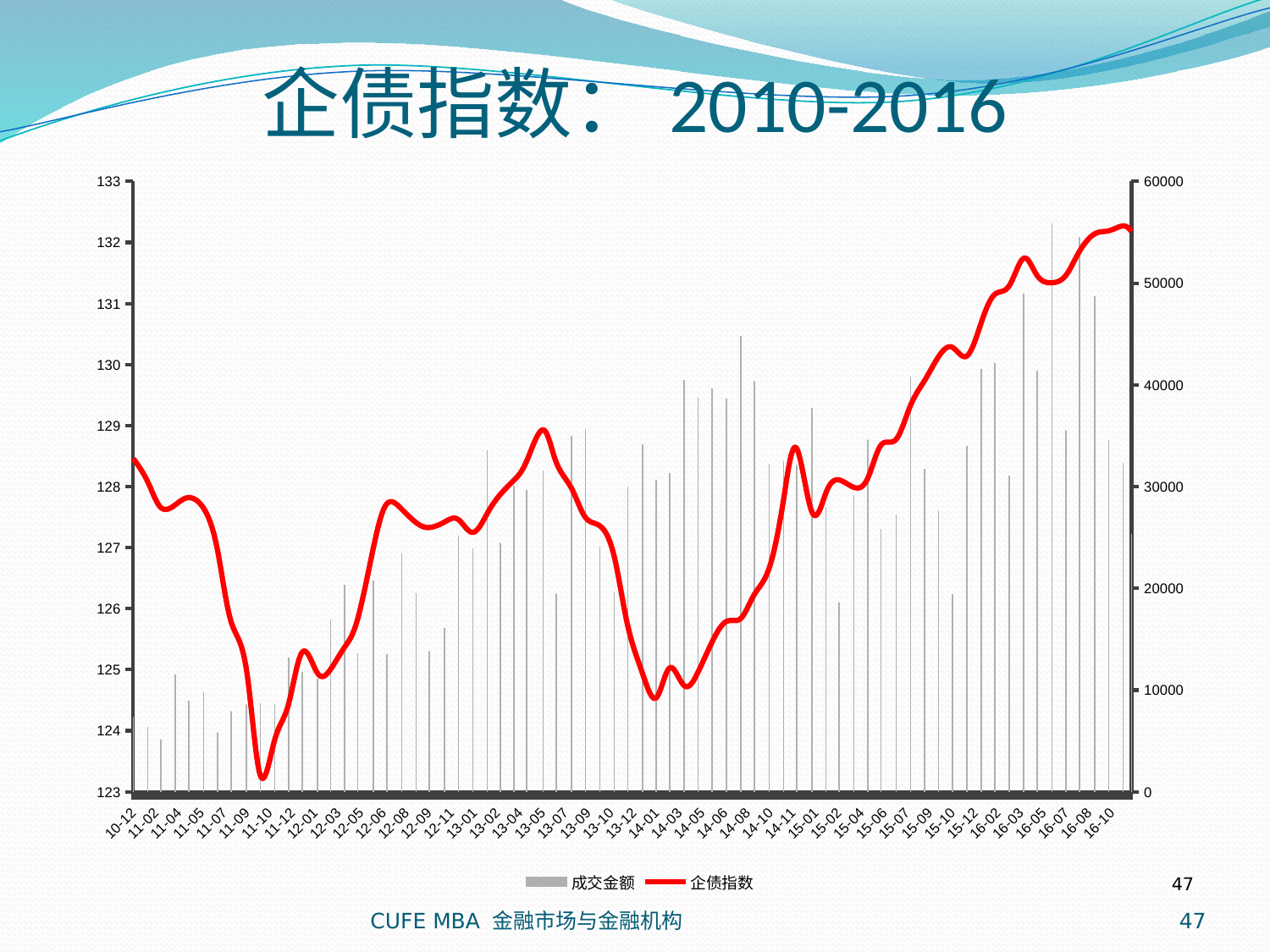

企债指数：2010-2016

### Chart

| Category |  |  |
|---|---|---|
| 40543 | 7319.66 | 128.46 |
| 40574 | 6368.48 | 128.08 |
| 40602 | 5097.44 | 127.66 |
| 40633 | 11521.89 | 127.7 |
| 40662 | 8932.21 | 127.82 |
| 40694 | 9746.76 | 127.65 |
| 40724 | 5821.83 | 126.97 |
| 40753 | 7902.62 | 125.8 |
| 40786 | 8566.87 | 125.03 |
| 40816 | 8684.54 | 123.28 |
| 40847 | 8578.31 | 123.84 |
| 40877 | 13162.63 | 124.43 |
| 40907 | 11778.86 | 125.29 |
| 40939 | 11105.67 | 124.95 |
| 40968 | 16870.4 | 125.01 |
| 40998 | 20315.51 | 125.37 |
| 41026 | 13614.84 | 125.83 |
| 41060 | 20717.23 | 127.0 |
| 41089 | 13488.47 | 127.72 |
| 41121 | 23426.56 | 127.63 |
| 41152 | 19441.89 | 127.41 |
| 41180 | 13793.16 | 127.33 |
| 41213 | 16073.23 | 127.42 |
| 41243 | 25165.91 | 127.46 |
| 41274 | 23897.21 | 127.25 |
| 41305 | 33515.14 | 127.56 |
| 41333 | 24437.52 | 127.87 |
| 41362 | 30058.93 | 128.1 |
| 41390 | 29667.97 | 128.42 |
| 41425 | 31560.11 | 128.93 |
| 41453 | 19438.08 | 128.41 |
| 41486 | 34978.96 | 127.98 |
| 41516 | 35605.31 | 127.5 |
| 41547 | 24092.29 | 127.36 |
| 41578 | 19573.29 | 126.87 |
| 41607 | 29925.65 | 125.74 |
| 41639 | 34161.34 | 124.95 |
| 41669 | 30630.76 | 124.54 |
| 41698 | 31261.02 | 125.03 |
| 41729 | 40457.3 | 124.74 |
| 41759 | 38665.18 | 124.96 |
| 41789 | 39605.63 | 125.45 |
| 41820 | 38641.19 | 125.79 |
| 41851 | 44756.97 | 125.84 |
| 41880 | 40336.72 | 126.23 |
| 41912 | 32241.63 | 126.66 |
| 41943 | 32447.18 | 127.78 |
| 41971 | 32093.26 | 128.63 |
| 42004 | 37710.35 | 127.59 |
| 42034 | 27959.92 | 127.89 |
| 42062 | 18588.22 | 128.11 |
| 42094 | 29124.65 | 127.99 |
| 42124 | 34608.62 | 128.13 |
| 42153 | 25812.97 | 128.68 |
| 42185 | 27183.97 | 128.77 |
| 42216 | 40776.91 | 129.32 |
| 42247 | 31724.71 | 129.74 |
| 42277 | 27656.74 | 130.13 |
| 42307 | 19418.49 | 130.28 |
| 42338 | 33931.42 | 130.14 |
| 42369 | 41509.2 | 130.69 |
| 42398 | 42086.86 | 131.15 |
| 42429 | 31040.03 | 131.29 |
| 42460 | 48954.97 | 131.74 |
| 42489 | 41392.81 | 131.46 |
| 42521 | 55839.04 | 131.34 |
| 42551 | 35495.16 | 131.46 |
| 42580 | 54494.47 | 131.85 |
| 42613 | 48656.72 | 132.14 |
| 42643 | 34568.37 | 132.19 |
| 42674 | 32252.69 | 132.27 |
| 42692 | 25292.61 | 132.18 |
47
CUFE MBA 金融市场与金融机构
47